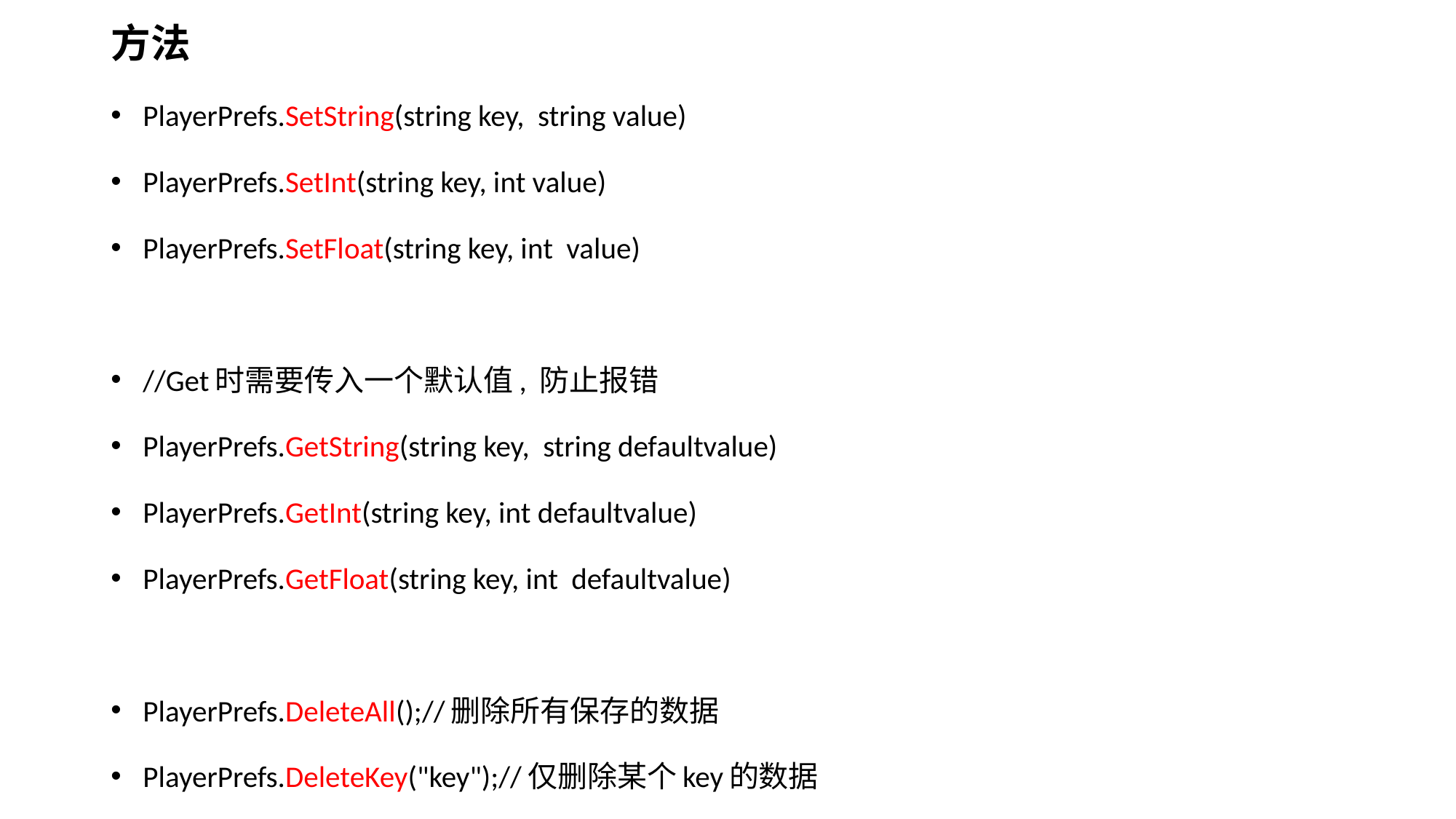

方法
PlayerPrefs.SetString(string key,  string value)
PlayerPrefs.SetInt(string key, int value)
PlayerPrefs.SetFloat(string key, int  value)

//Get时需要传入一个默认值, 防止报错
PlayerPrefs.GetString(string key,  string defaultvalue)
PlayerPrefs.GetInt(string key, int defaultvalue)
PlayerPrefs.GetFloat(string key, int  defaultvalue)

PlayerPrefs.DeleteAll();//删除所有保存的数据
PlayerPrefs.DeleteKey("key");//仅删除某个key的数据